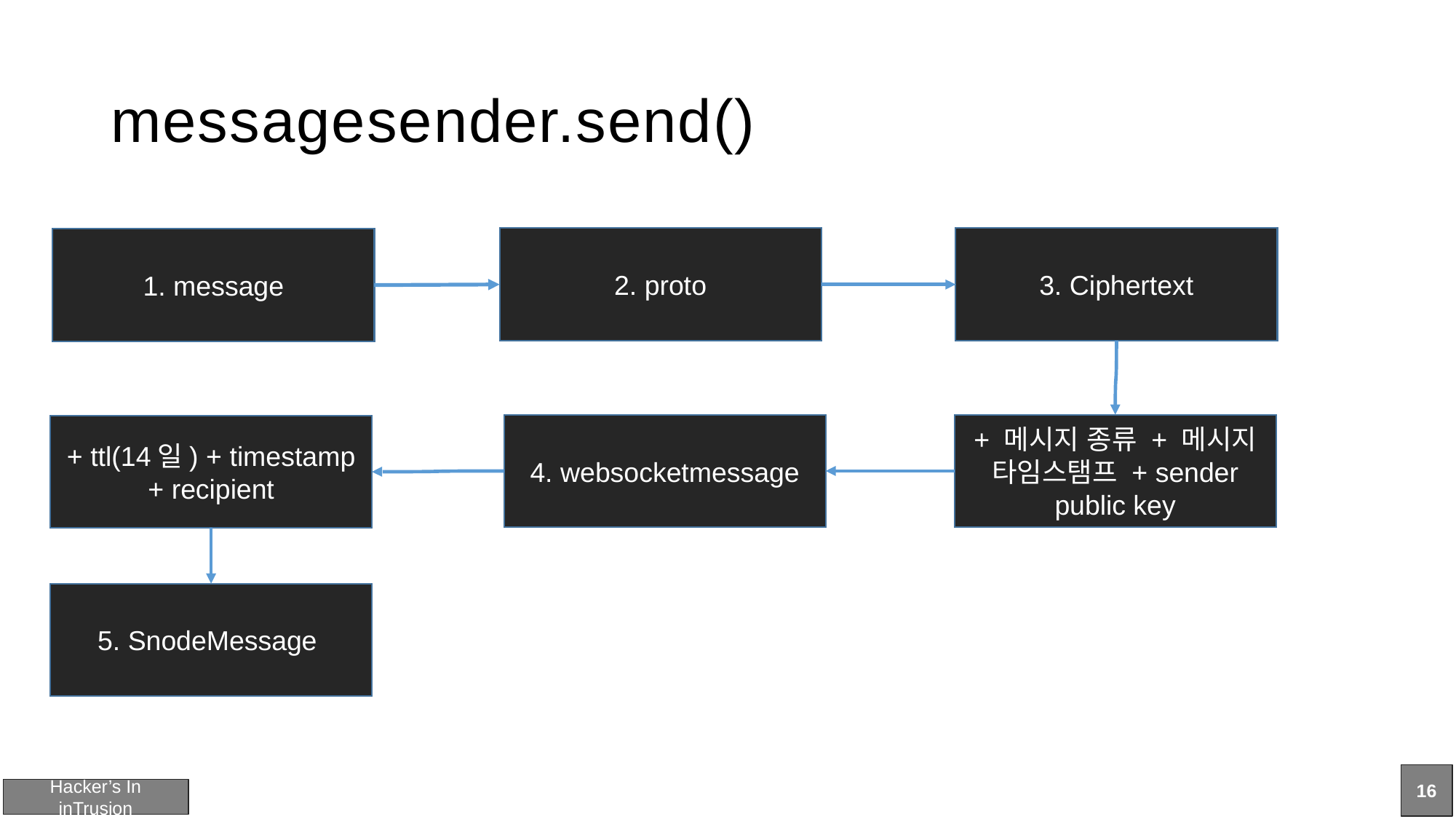

# messagesender.send()
2. proto
3. Ciphertext
1. message

4. websocketmessage
+ 메시지 종류 + 메시지 타임스탬프 + sender public key
+ ttl(14일) + timestamp + recipient
5. SnodeMessage
16
Hacker’s In inTrusion